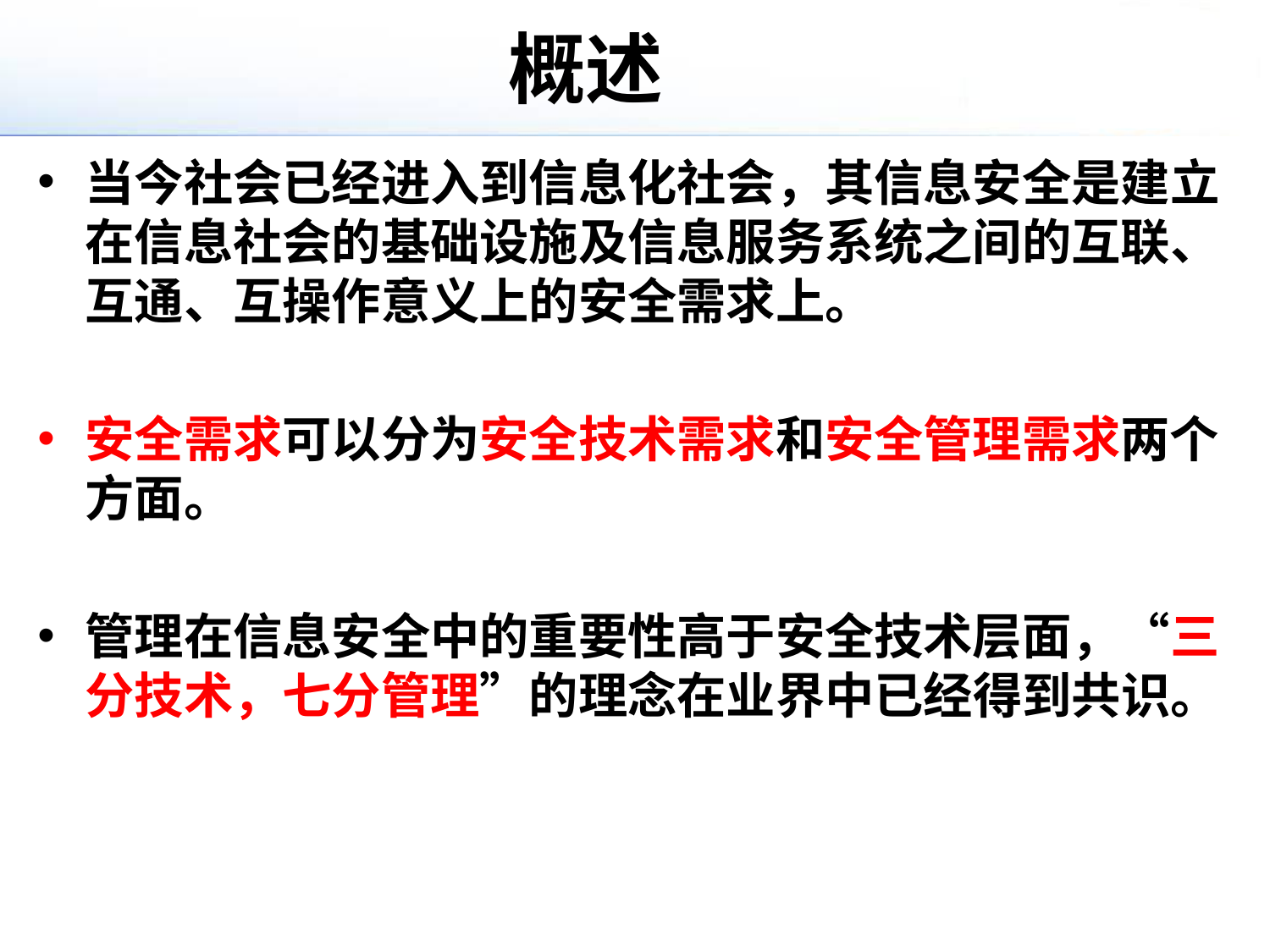

# 概述
当今社会已经进入到信息化社会，其信息安全是建立在信息社会的基础设施及信息服务系统之间的互联、互通、互操作意义上的安全需求上。

安全需求可以分为安全技术需求和安全管理需求两个方面。

管理在信息安全中的重要性高于安全技术层面，“三分技术，七分管理”的理念在业界中已经得到共识。